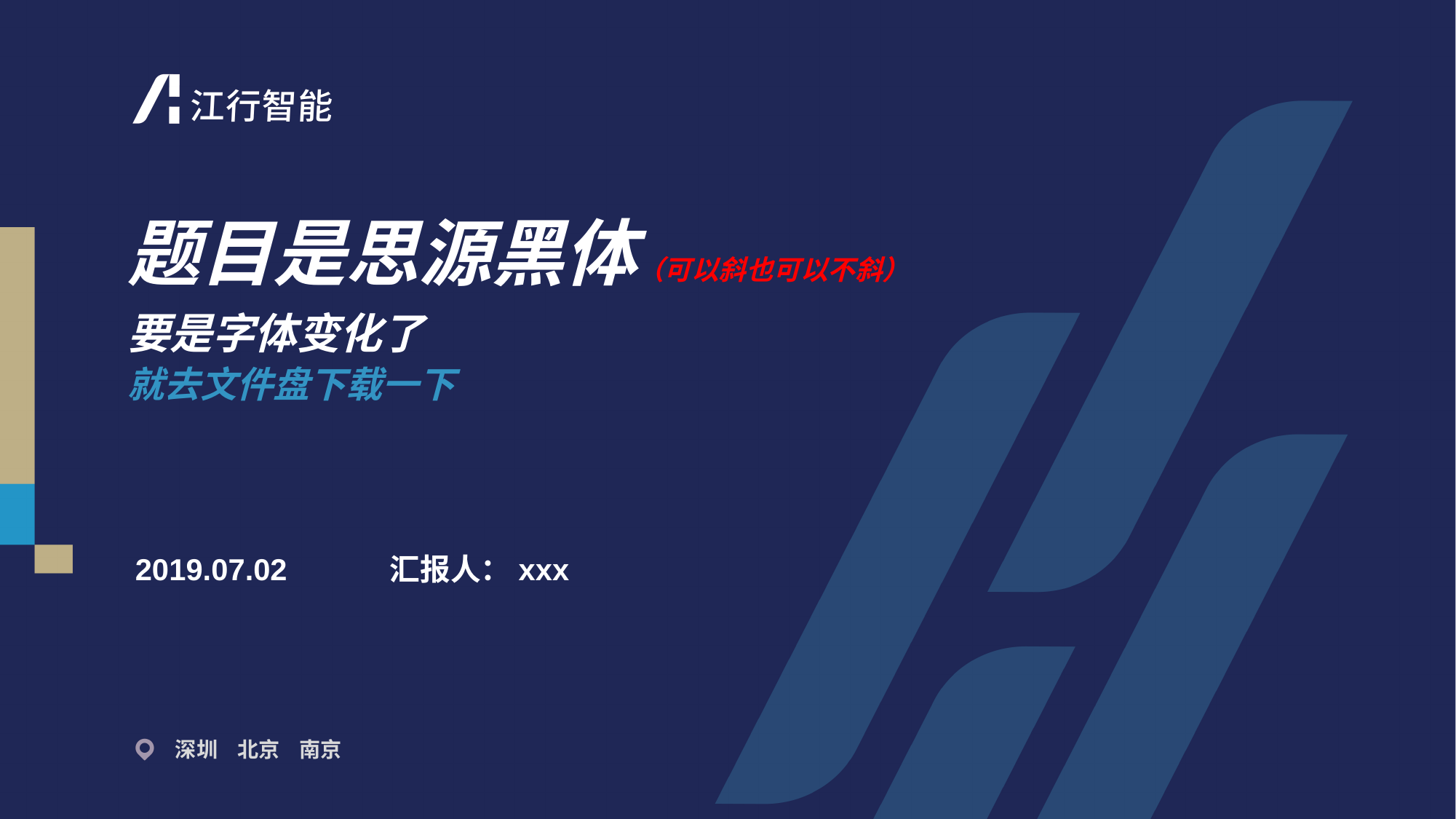

题目是思源黑体（可以斜也可以不斜）
要是字体变化了
就去文件盘下载一下
2019.07.02
汇报人：xxx
深圳    北京    南京